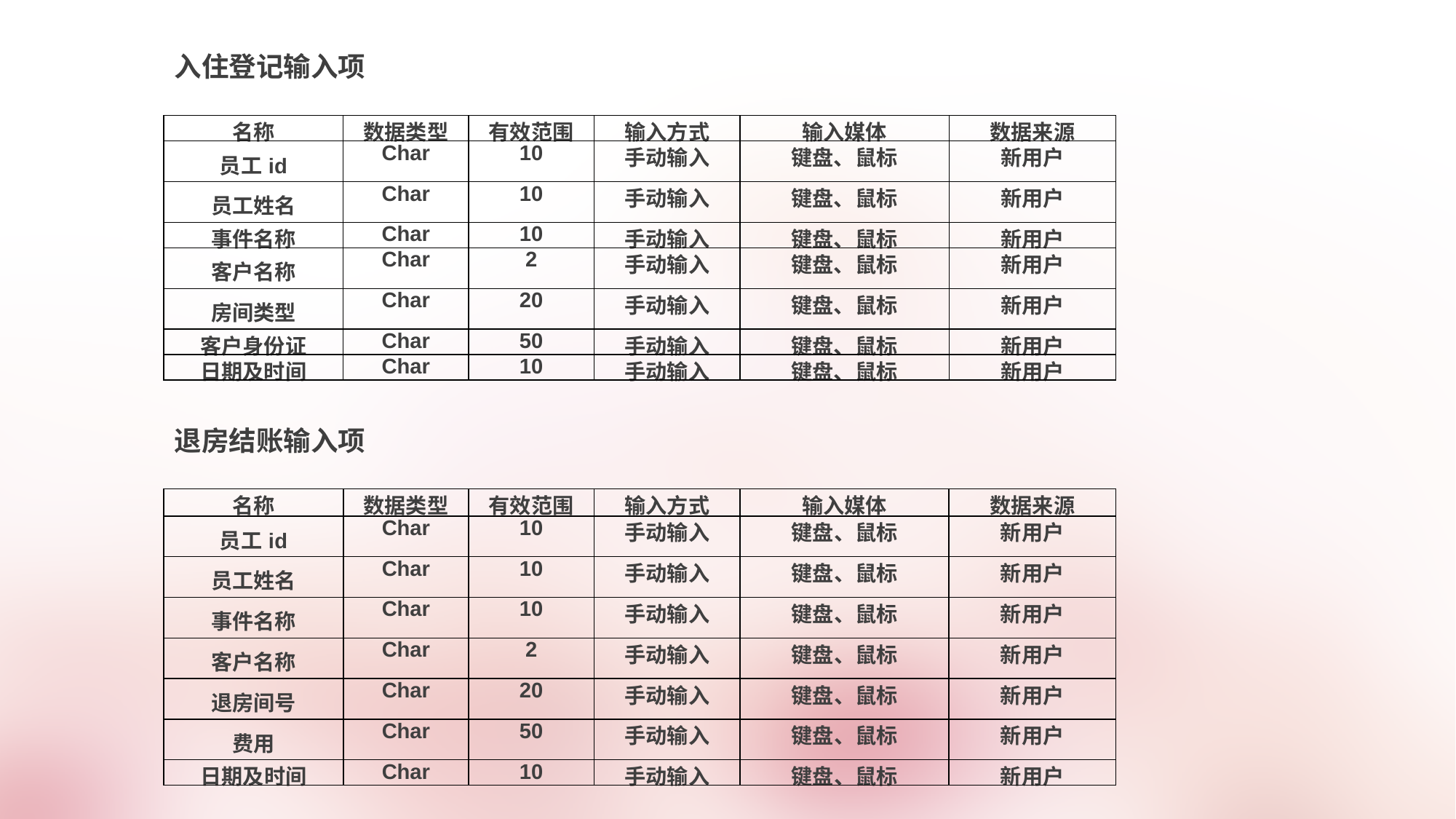

入住登记输入项
| 名称 | 数据类型 | 有效范围 | 输入方式 | 输入媒体 | 数据来源 |
| --- | --- | --- | --- | --- | --- |
| 员工id | Char | 10 | 手动输入 | 键盘、鼠标 | 新用户 |
| 员工姓名 | Char | 10 | 手动输入 | 键盘、鼠标 | 新用户 |
| 事件名称 | Char | 10 | 手动输入 | 键盘、鼠标 | 新用户 |
| 客户名称 | Char | 2 | 手动输入 | 键盘、鼠标 | 新用户 |
| 房间类型 | Char | 20 | 手动输入 | 键盘、鼠标 | 新用户 |
| 客户身份证 | Char | 50 | 手动输入 | 键盘、鼠标 | 新用户 |
| 日期及时间 | Char | 10 | 手动输入 | 键盘、鼠标 | 新用户 |
退房结账输入项
| 名称 | 数据类型 | 有效范围 | 输入方式 | 输入媒体 | 数据来源 |
| --- | --- | --- | --- | --- | --- |
| 员工id | Char | 10 | 手动输入 | 键盘、鼠标 | 新用户 |
| 员工姓名 | Char | 10 | 手动输入 | 键盘、鼠标 | 新用户 |
| 事件名称 | Char | 10 | 手动输入 | 键盘、鼠标 | 新用户 |
| 客户名称 | Char | 2 | 手动输入 | 键盘、鼠标 | 新用户 |
| 退房间号 | Char | 20 | 手动输入 | 键盘、鼠标 | 新用户 |
| 费用 | Char | 50 | 手动输入 | 键盘、鼠标 | 新用户 |
| 日期及时间 | Char | 10 | 手动输入 | 键盘、鼠标 | 新用户 |